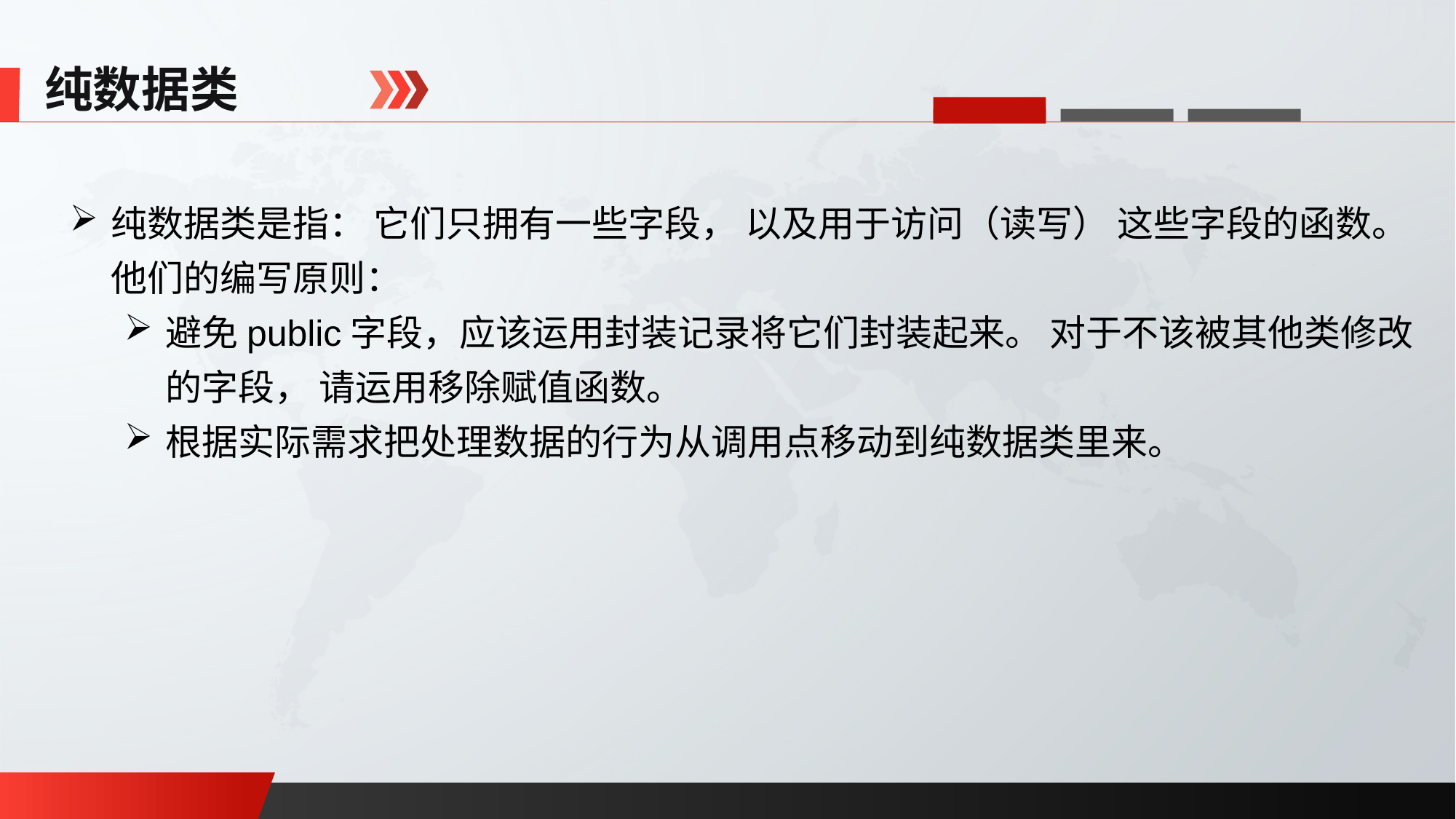

纯数据类

纯数据类是指： 它们只拥有一些字段， 以及用于访问（读写） 这些字段的函数。他们的编写原则：
避免public字段，应该运用封装记录将它们封装起来。 对于不该被其他类修改的字段， 请运用移除赋值函数。
根据实际需求把处理数据的行为从调用点移动到纯数据类里来。